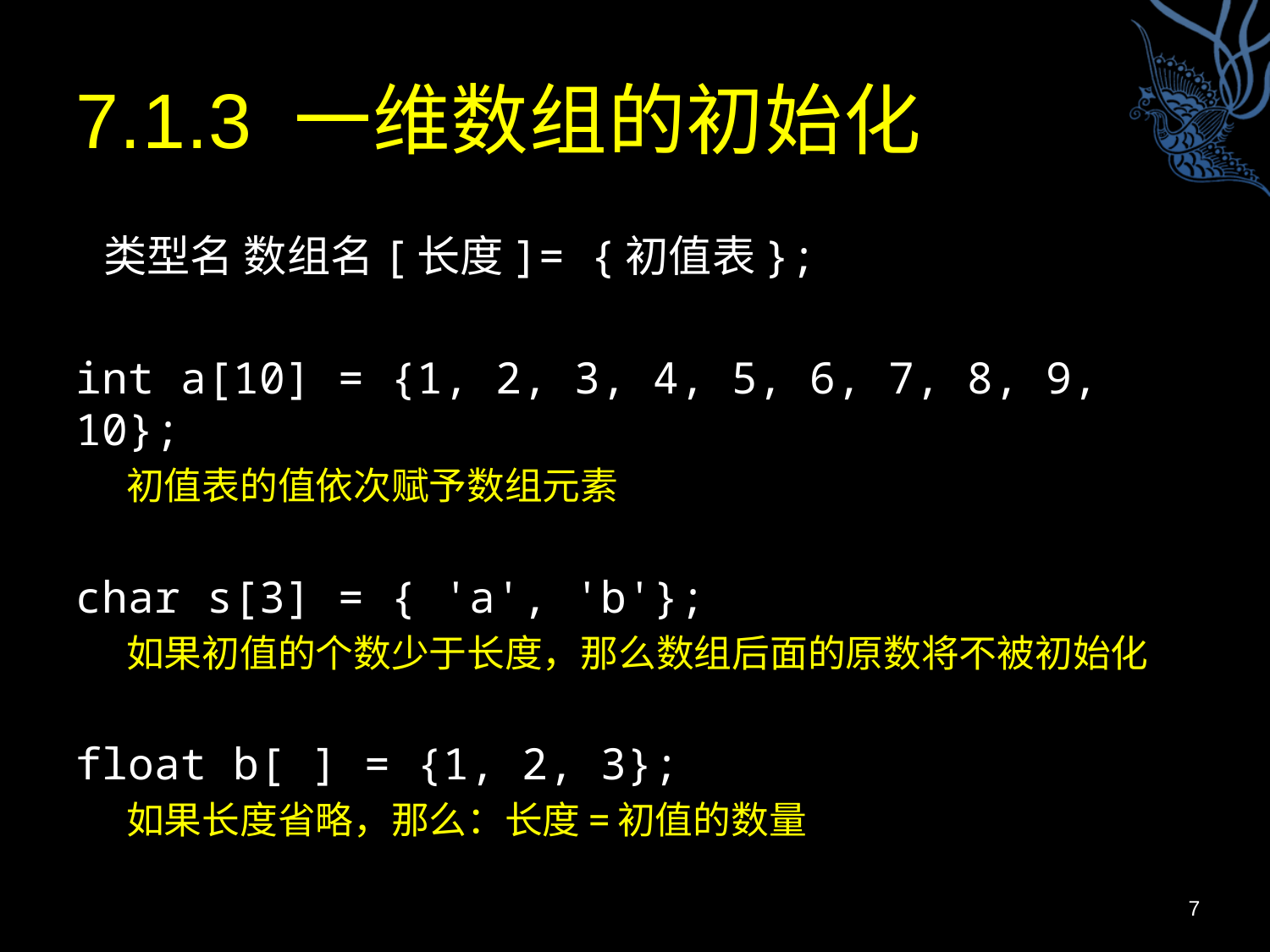

# 7.1.3 一维数组的初始化
  类型名 数组名[长度]= {初值表};

int a[10] = {1, 2, 3, 4, 5, 6, 7, 8, 9, 10};
初值表的值依次赋予数组元素

char s[3] = { 'a', 'b'};
如果初值的个数少于长度，那么数组后面的原数将不被初始化

float b[ ] = {1, 2, 3};
如果长度省略，那么：长度=初值的数量

7